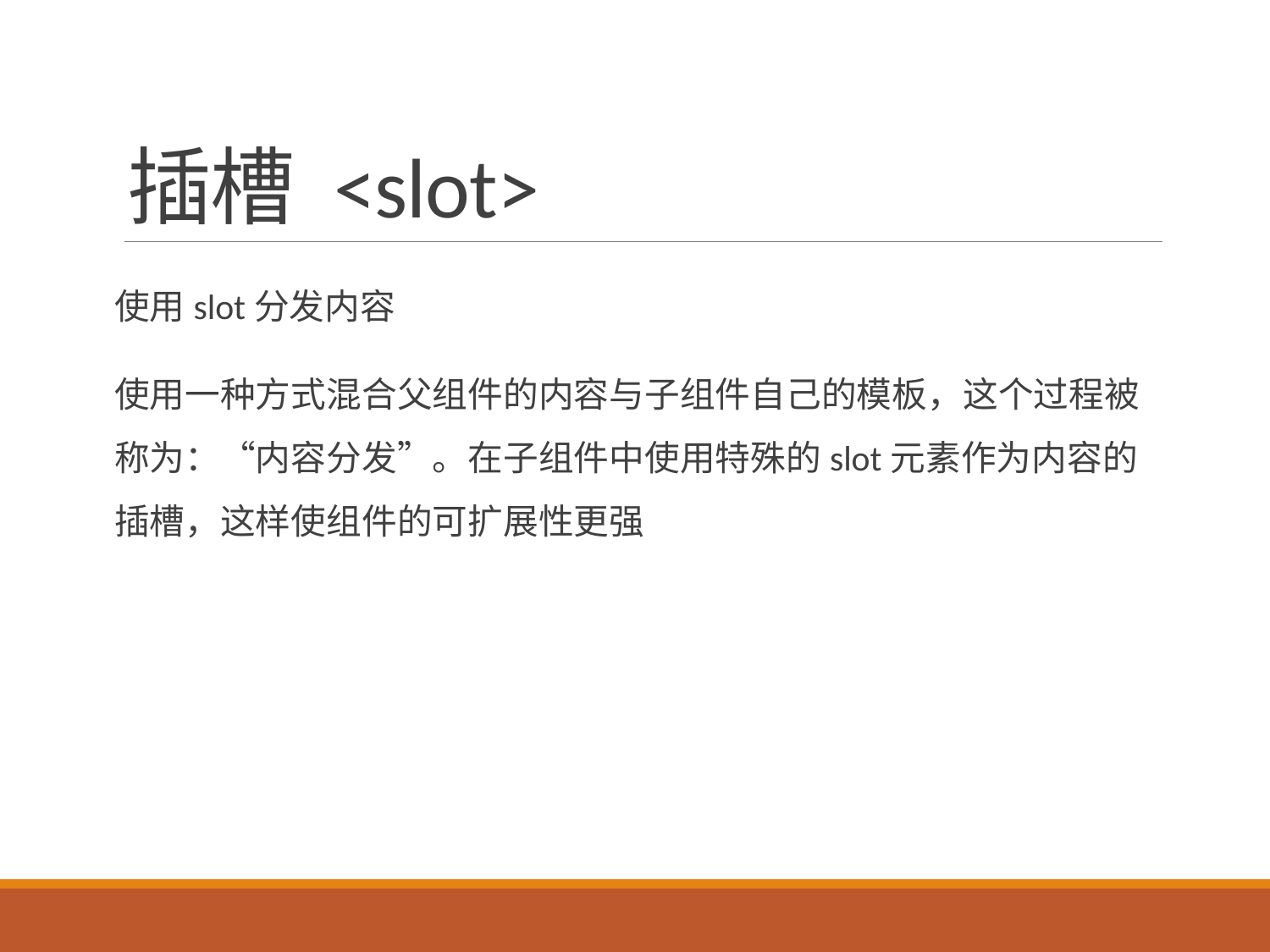

# 插槽 <slot>
使用slot分发内容
使用一种方式混合父组件的内容与子组件自己的模板，这个过程被称为：“内容分发”。在子组件中使用特殊的slot元素作为内容的插槽，这样使组件的可扩展性更强